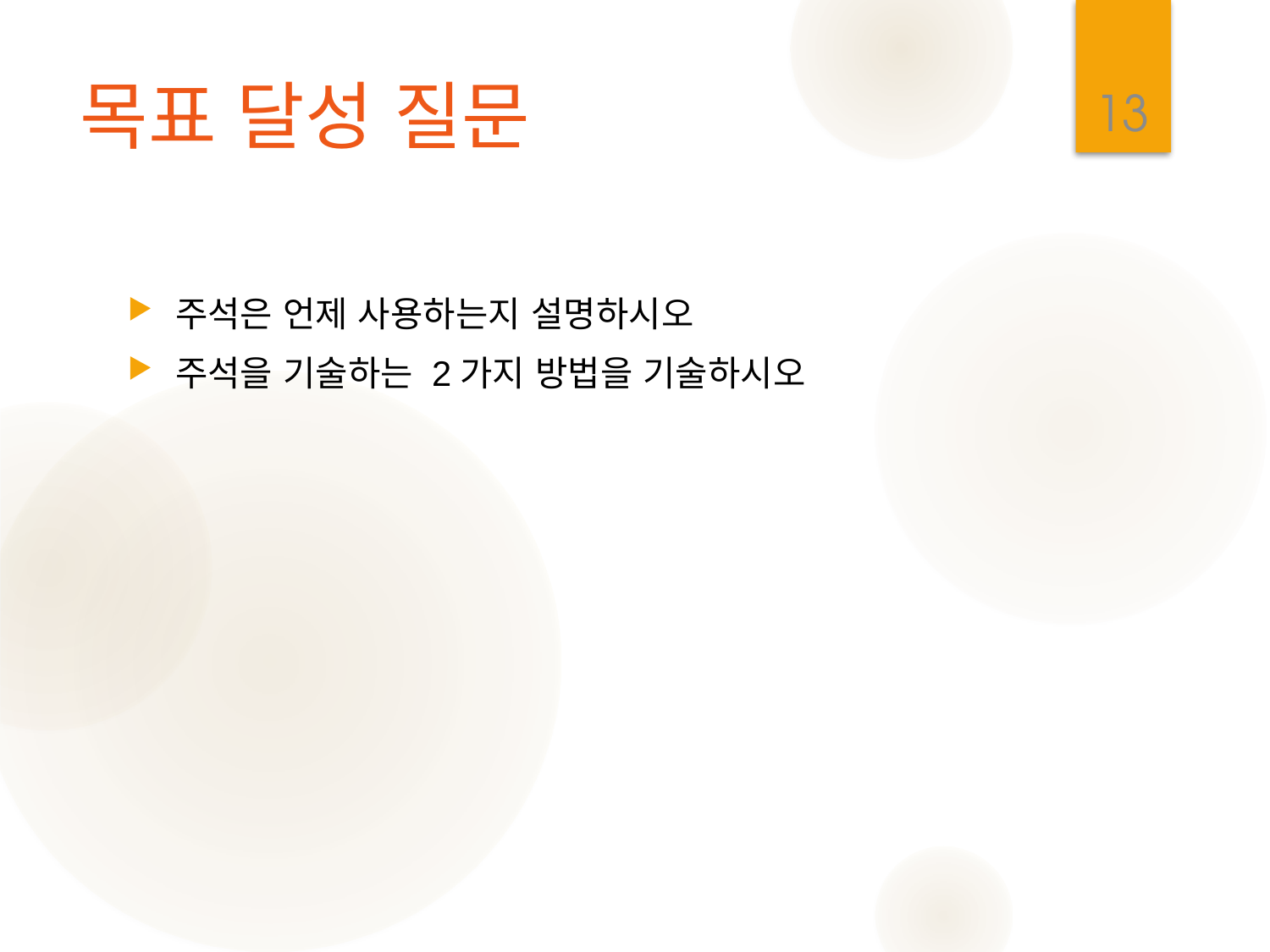

13
# 목표 달성 질문
주석은 언제 사용하는지 설명하시오
주석을 기술하는 2가지 방법을 기술하시오